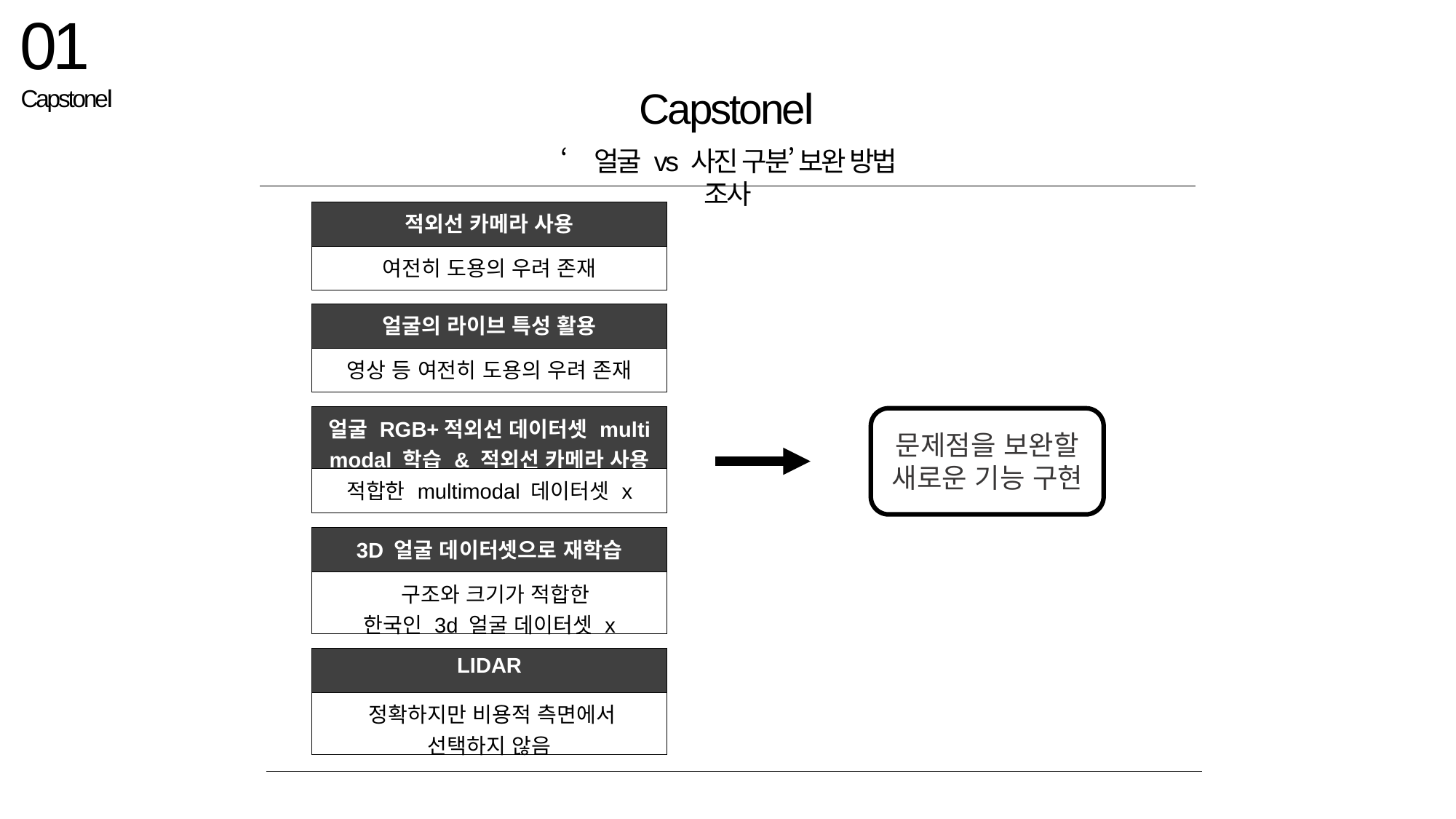

01
 CapstoneⅠ
CapstoneⅠ
‘얼굴 vs 사진 구분’ 보완 방법 조사
| 적외선 카메라 사용 |
| --- |
| 여전히 도용의 우려 존재 |
| 얼굴의 라이브 특성 활용 |
| --- |
| 영상 등 여전히 도용의 우려 존재 |
| 얼굴 RGB+적외선 데이터셋 multi modal 학습 & 적외선 카메라 사용 |
| --- |
| 적합한 multimodal 데이터셋 x |

문제점을 보완할
새로운 기능 구현
| 3D 얼굴 데이터셋으로 재학습 |
| --- |
| 구조와 크기가 적합한 한국인 3d 얼굴 데이터셋 x |
| LIDAR |
| --- |
| 정확하지만 비용적 측면에서 선택하지 않음 |